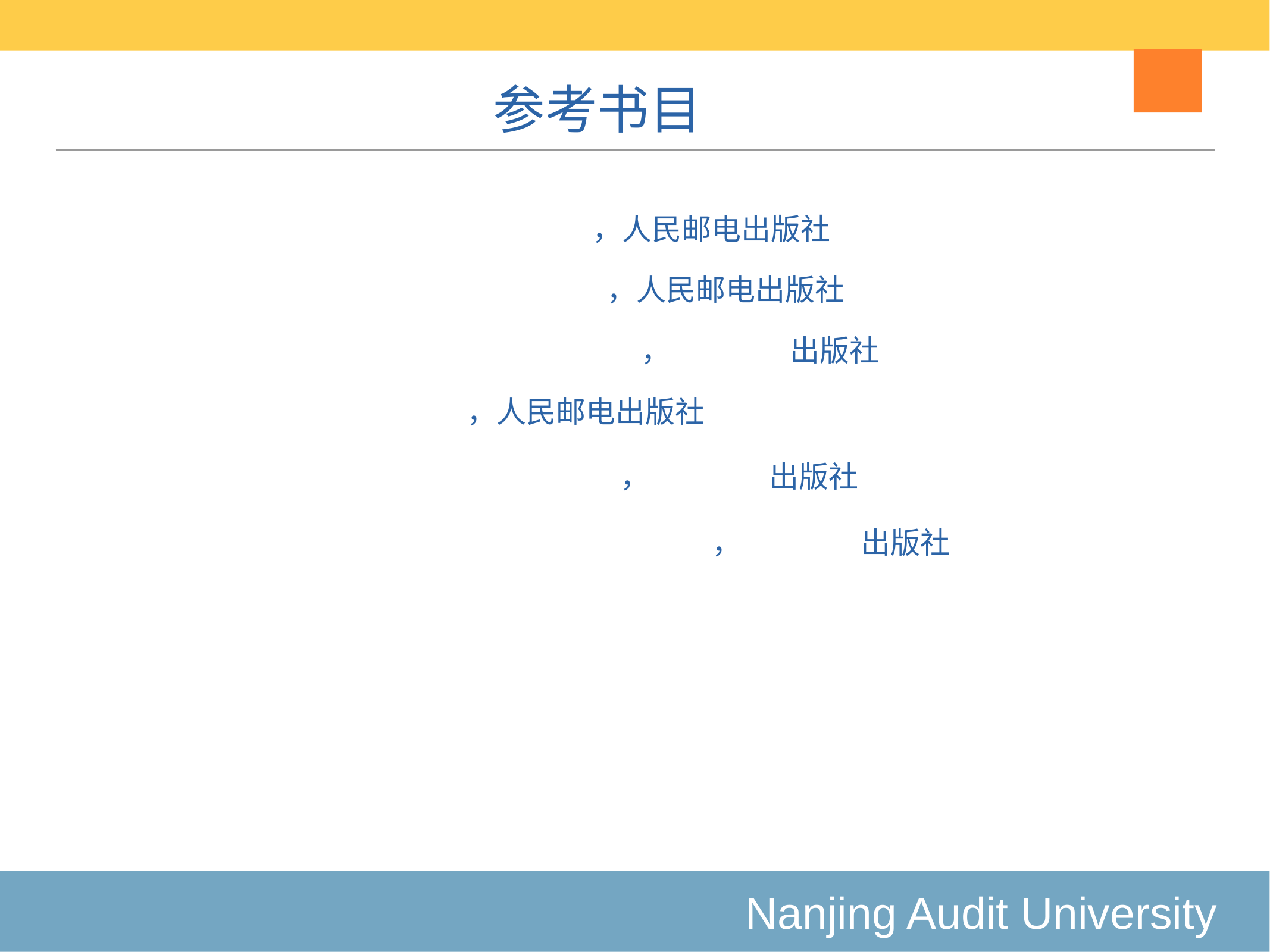

# 参考书目
《R数据科学》，Hadley Wichham，人民邮电出版社
《R语言入门经典》，安迪.尼克拉斯，人民邮电出版社
《R语言编程艺术》，Norman Matloff，机械工业出版社
《R语言编程指南》，任坤，人民邮电出版社
《R语言实战》，Robert I kabacoff，机械工业出版社
《高级R语言编程指南》，Hadley Wichham，机械工业出版社
此次以外，涉及各专题的优秀教材将在随后章节中作为参考书推荐